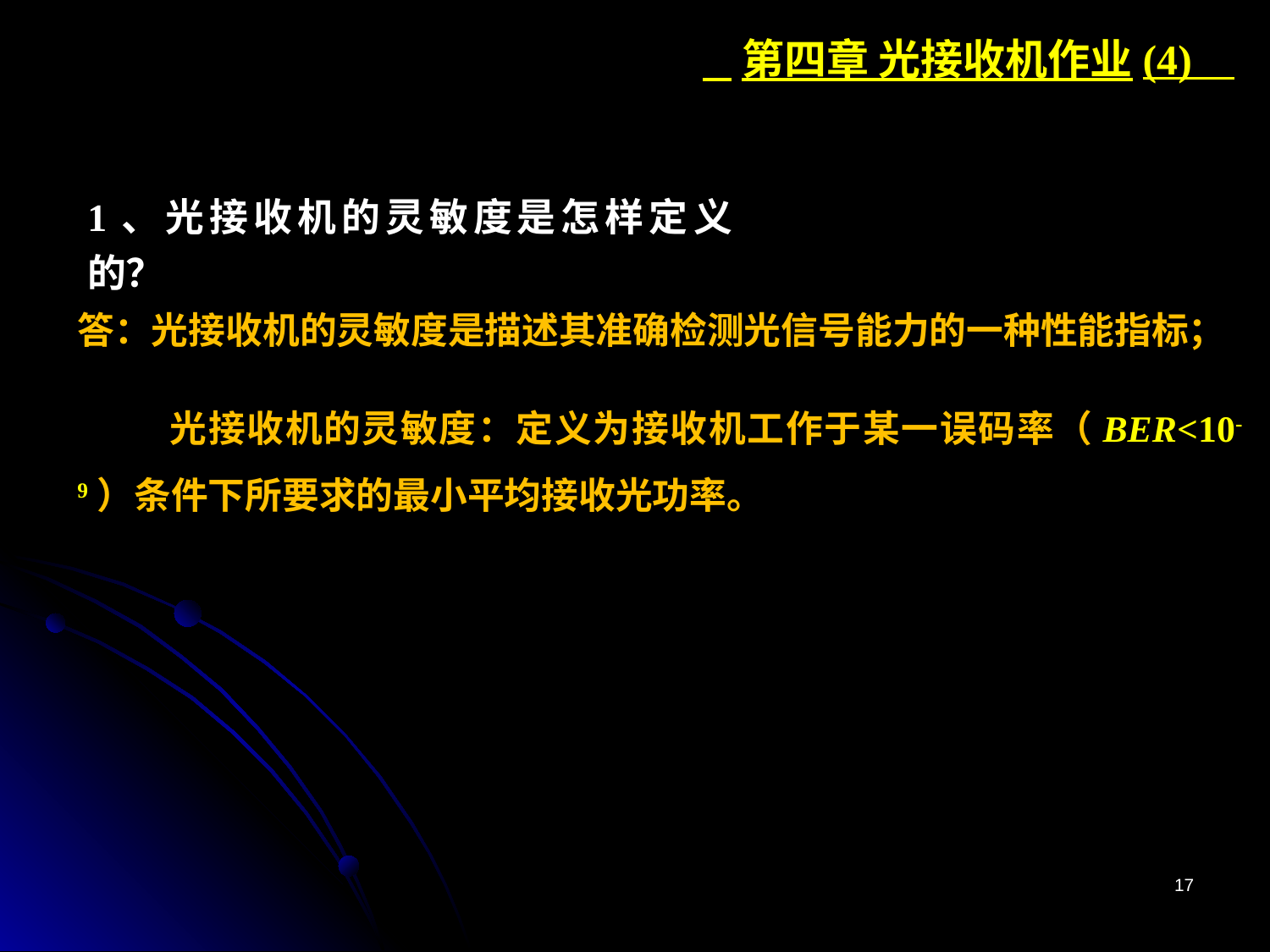

第四章 光接收机作业(4)
1、光接收机的灵敏度是怎样定义的？
答：光接收机的灵敏度是描述其准确检测光信号能力的一种性能指标；
    光接收机的灵敏度：定义为接收机工作于某一误码率（BER<10-9）条件下所要求的最小平均接收光功率。
17